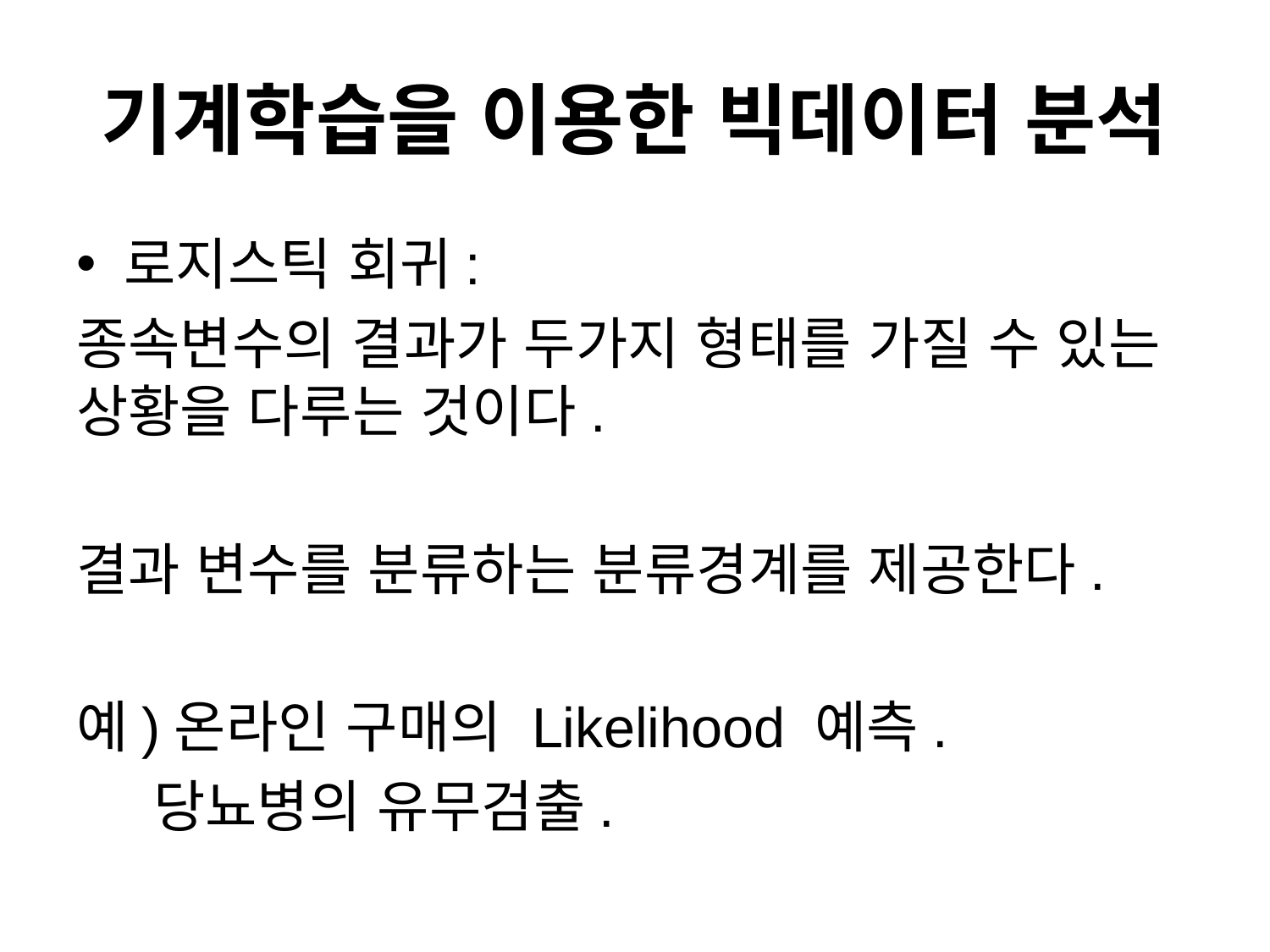

# 기계학습을 이용한 빅데이터 분석
로지스틱 회귀:
종속변수의 결과가 두가지 형태를 가질 수 있는 상황을 다루는 것이다.

결과 변수를 분류하는 분류경계를 제공한다.

예)온라인 구매의 Likelihood 예측.
    당뇨병의 유무검출.